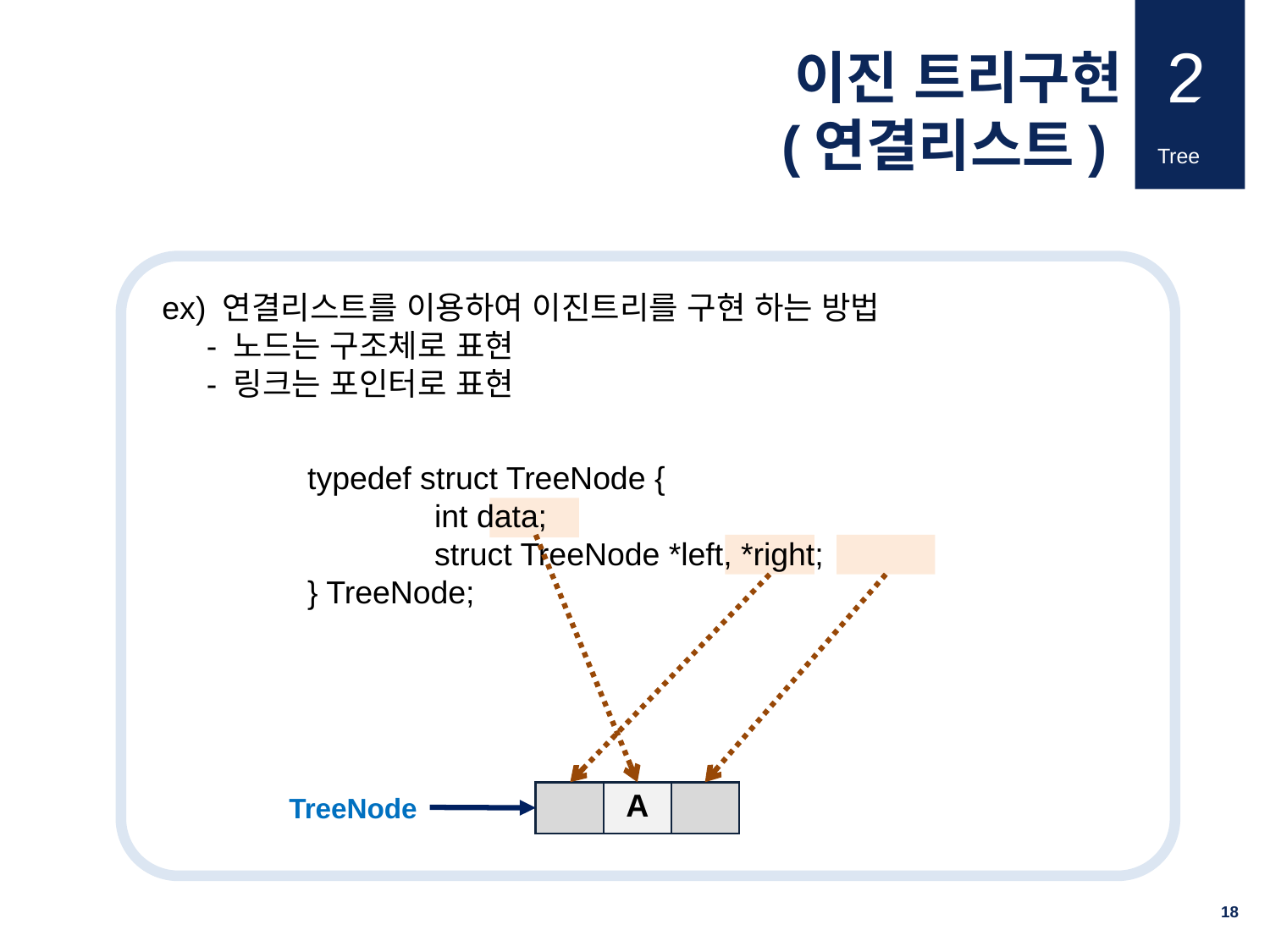

2

이진 트리구현
(연결리스트)
Tree

     ex) 연결리스트를 이용하여 이진트리를 구현 하는 방법
          - 노드는 구조체로 표현
          - 링크는 포인터로 표현

typedef struct TreeNode {
	int data;
	struct TreeNode *left, *right;
} TreeNode;

|  | A |  |
| --- | --- | --- |
TreeNode
18